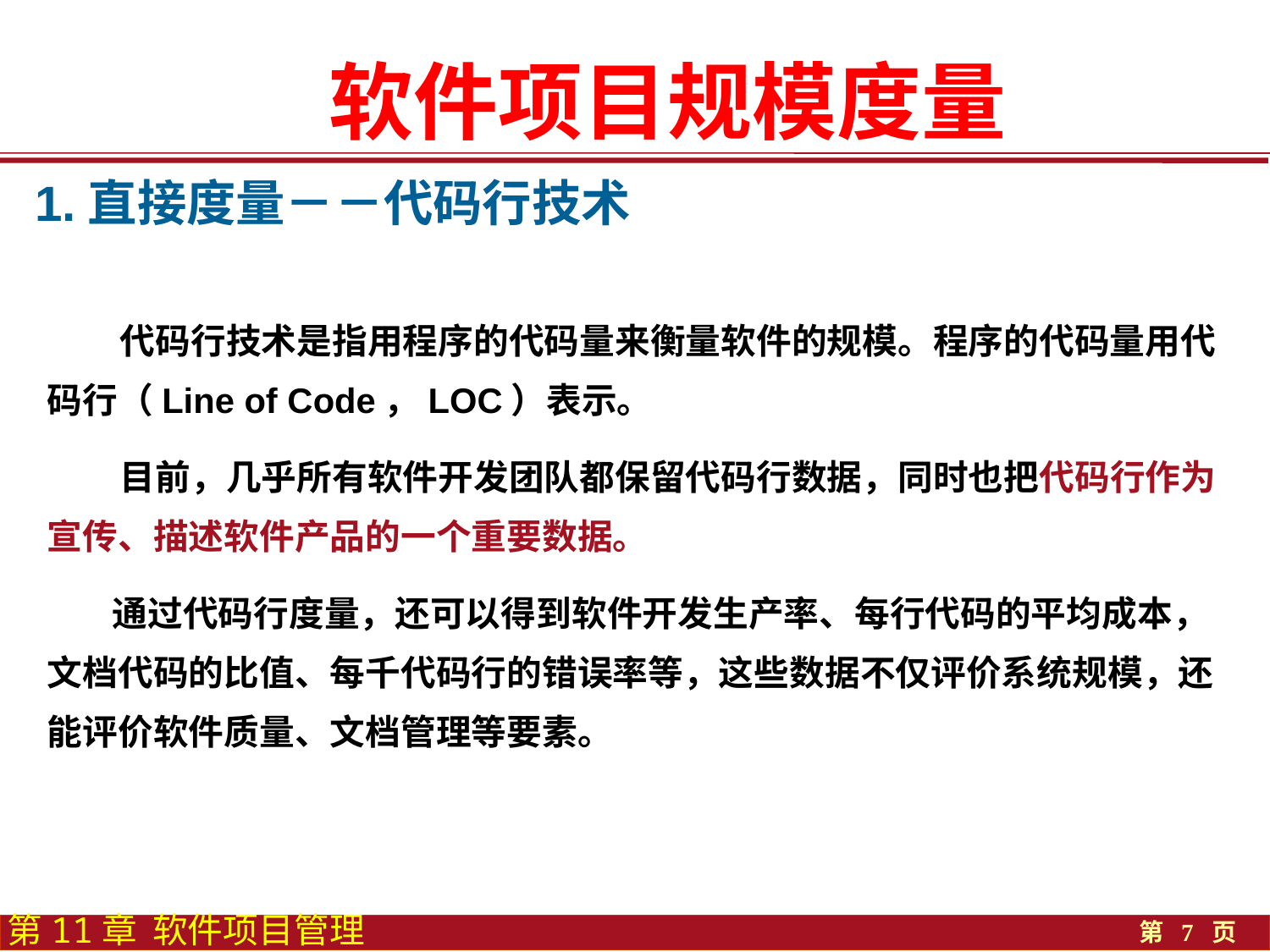

软件项目规模度量
1.直接度量－－代码行技术
        代码行技术是指用程序的代码量来衡量软件的规模。程序的代码量用代码行（Line of Code，LOC）表示。
        目前，几乎所有软件开发团队都保留代码行数据，同时也把代码行作为宣传、描述软件产品的一个重要数据。
       通过代码行度量，还可以得到软件开发生产率、每行代码的平均成本，文档代码的比值、每千代码行的错误率等，这些数据不仅评价系统规模，还能评价软件质量、文档管理等要素。